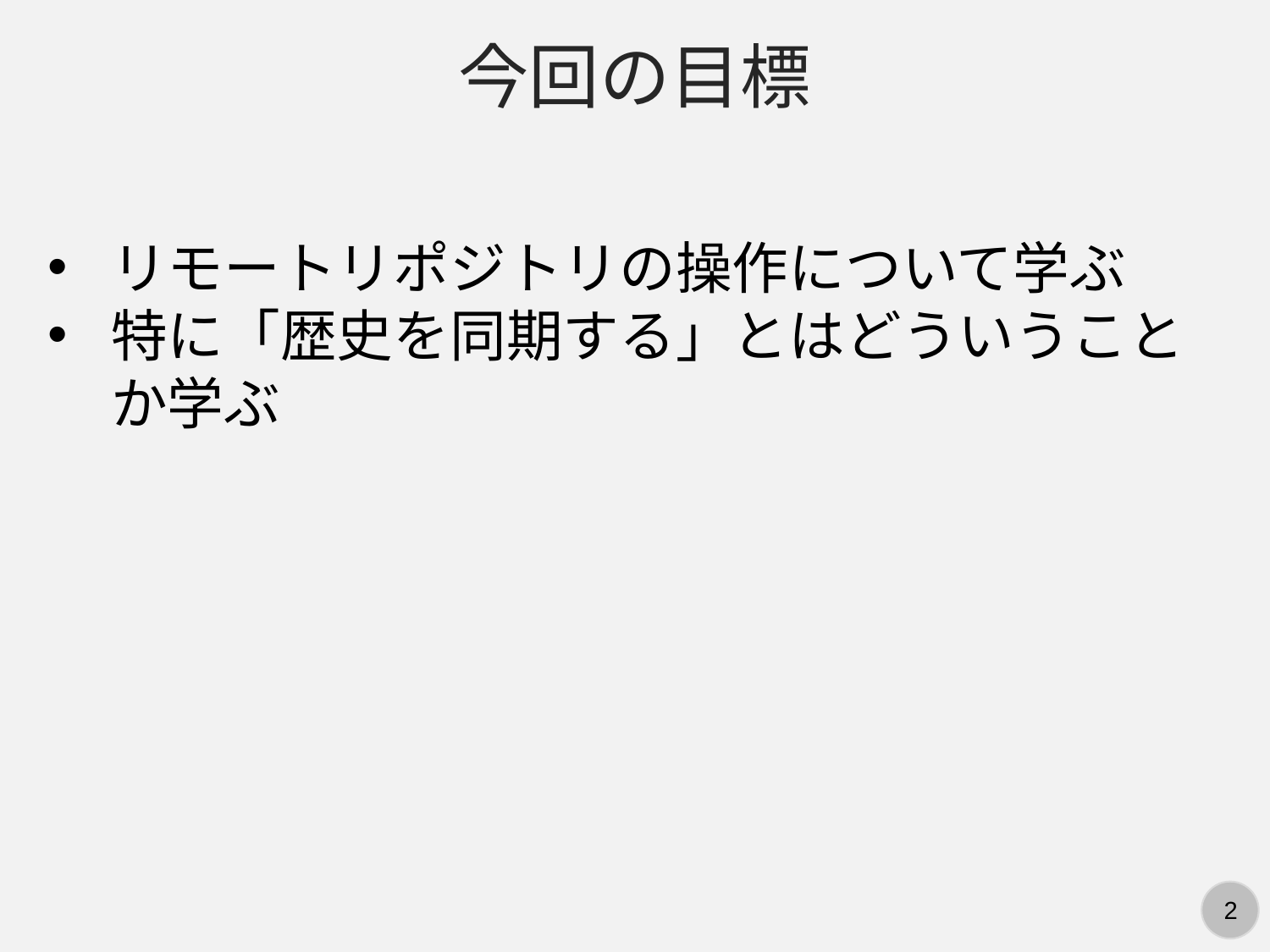

今回の目標
リモートリポジトリの操作について学ぶ
特に「歴史を同期する」とはどういうことか学ぶ